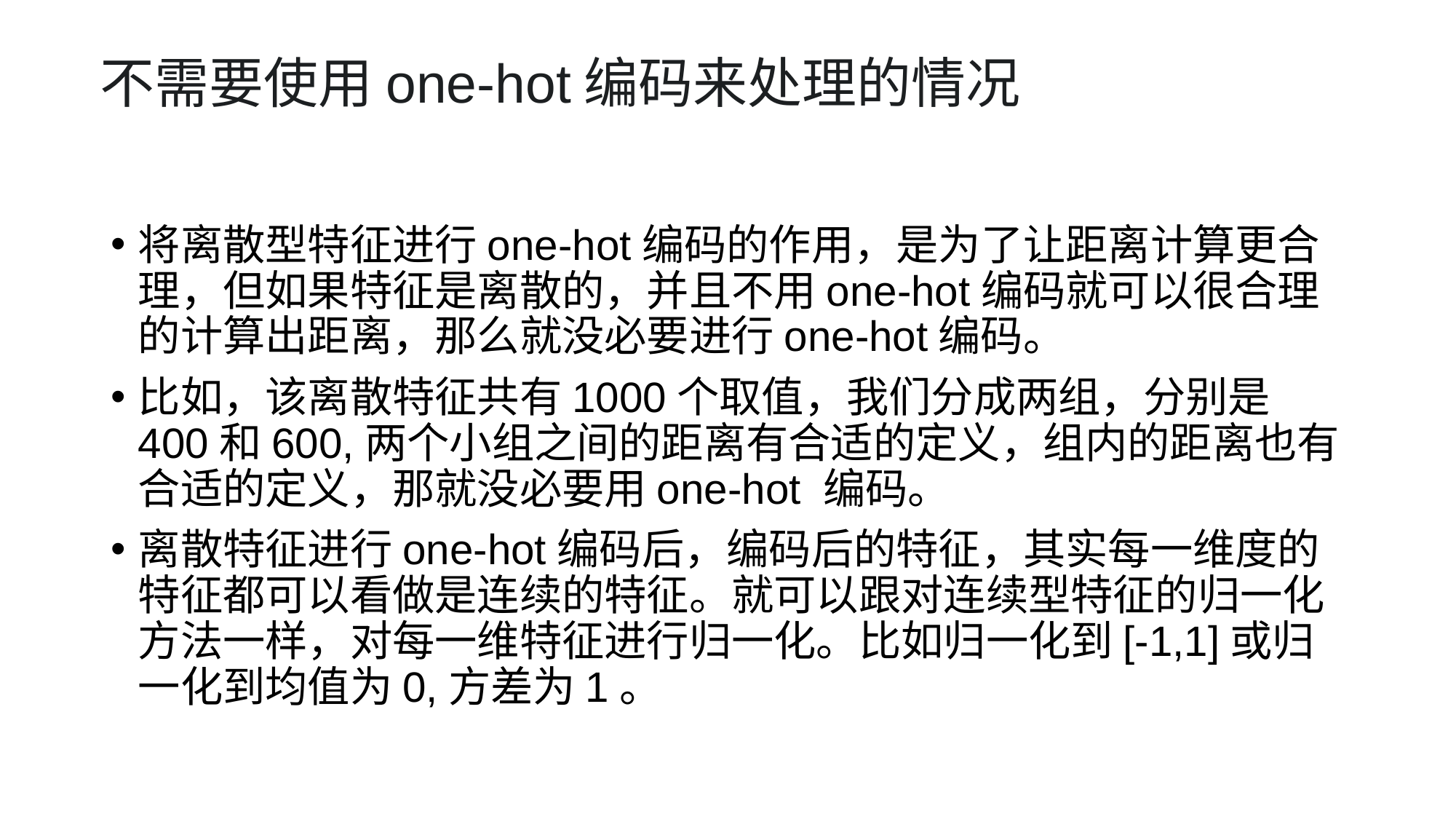

# 不需要使用one-hot编码来处理的情况
将离散型特征进行one-hot编码的作用，是为了让距离计算更合理，但如果特征是离散的，并且不用one-hot编码就可以很合理的计算出距离，那么就没必要进行one-hot编码。
比如，该离散特征共有1000个取值，我们分成两组，分别是400和600,两个小组之间的距离有合适的定义，组内的距离也有合适的定义，那就没必要用one-hot 编码。
离散特征进行one-hot编码后，编码后的特征，其实每一维度的特征都可以看做是连续的特征。就可以跟对连续型特征的归一化方法一样，对每一维特征进行归一化。比如归一化到[-1,1]或归一化到均值为0,方差为1。